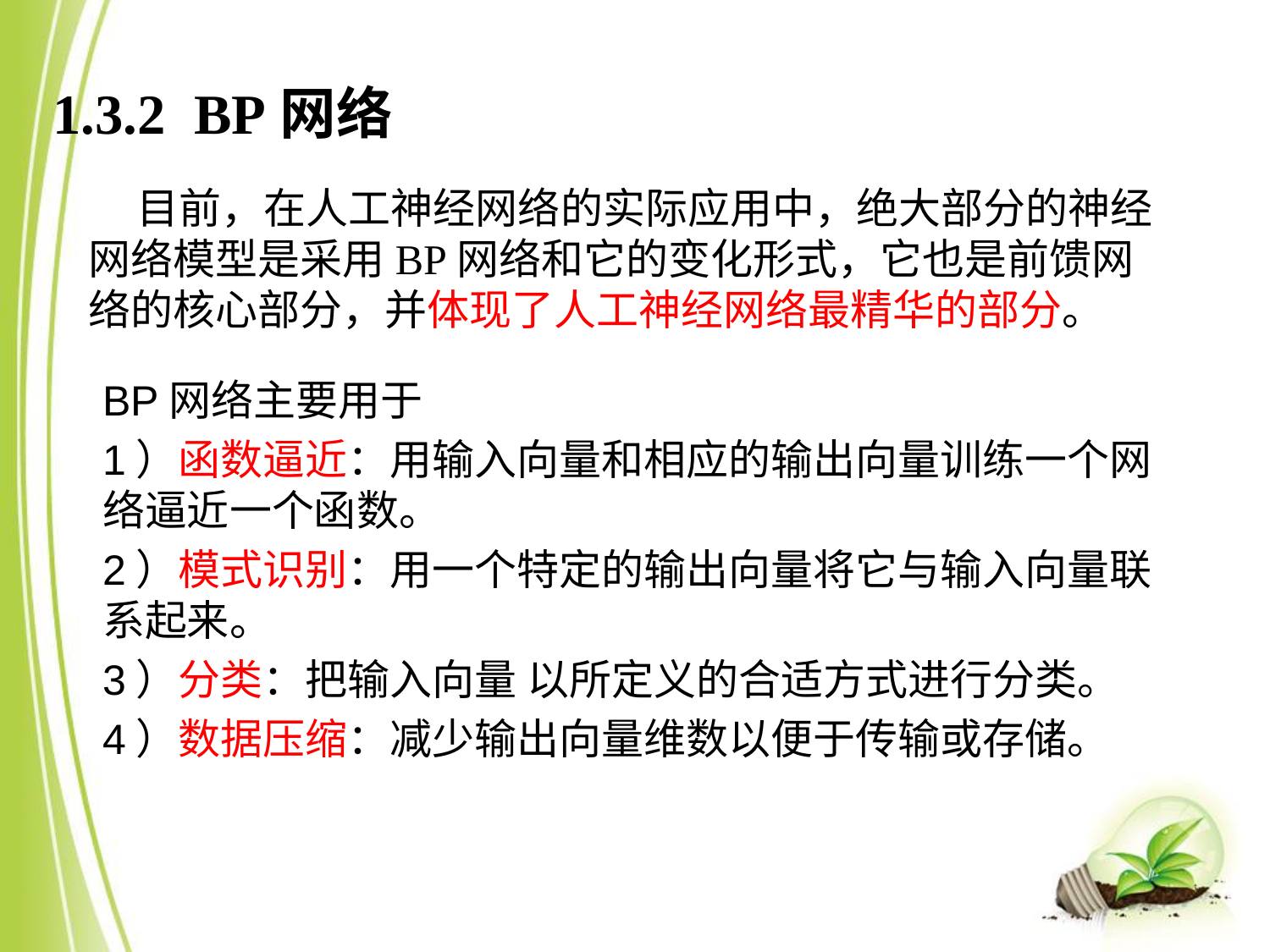

# 1.3.2  BP网络
    目前，在人工神经网络的实际应用中，绝大部分的神经网络模型是采用BP网络和它的变化形式，它也是前馈网络的核心部分，并体现了人工神经网络最精华的部分。
BP网络主要用于
1）函数逼近：用输入向量和相应的输出向量训练一个网络逼近一个函数。
2）模式识别：用一个特定的输出向量将它与输入向量联系起来。
3）分类：把输入向量 以所定义的合适方式进行分类。
4）数据压缩：减少输出向量维数以便于传输或存储。